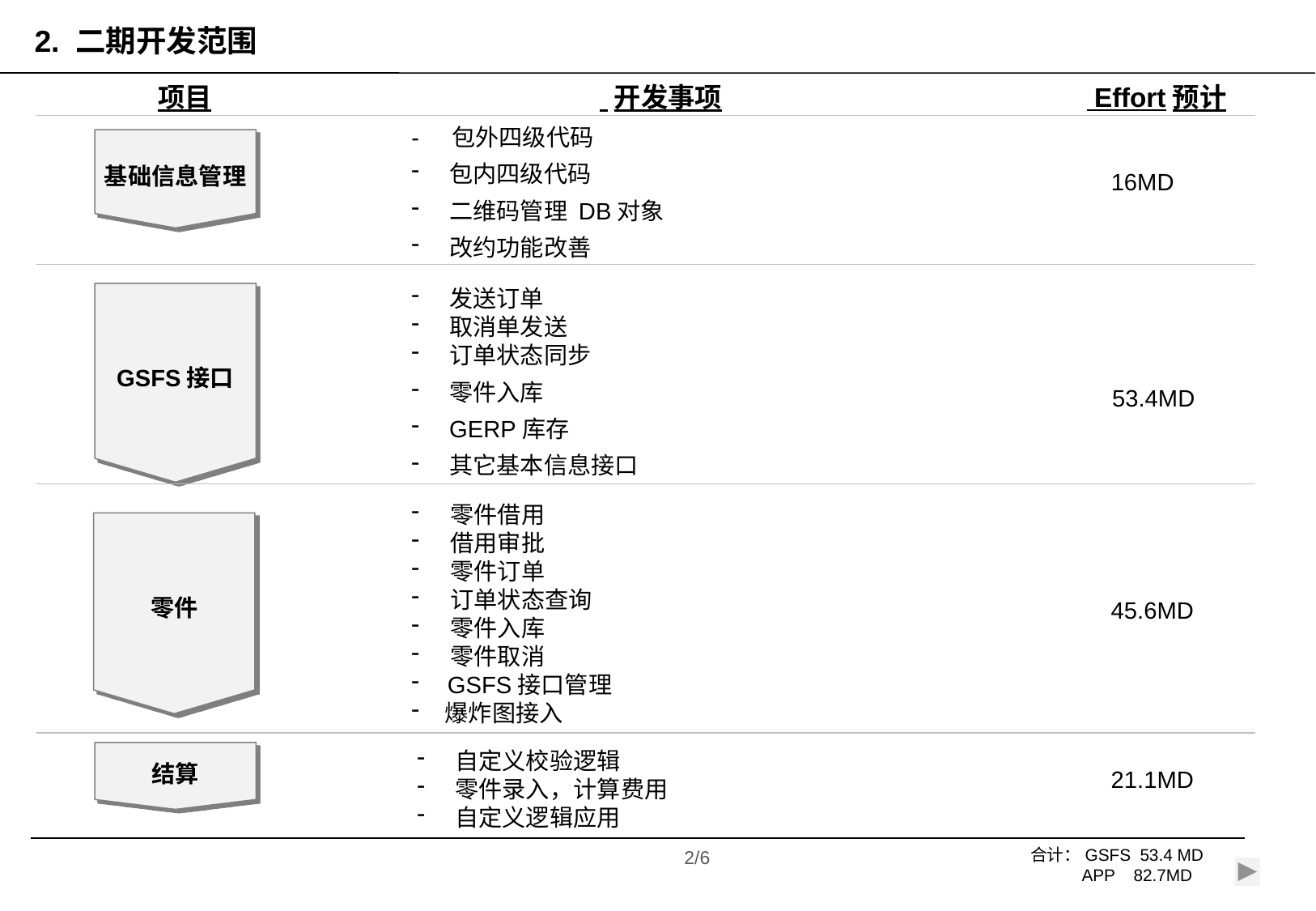

2. 二期开发范围

项目
 开发事项
 Effort预计
基础信息管理
-    包外四级代码
包内四级代码
二维码管理 DB对象
改约功能改善
16MD
发送订单
取消单发送
订单状态同步
零件入库
GERP库存
其它基本信息接口
GSFS接口
53.4MD
  零件借用
  借用审批
  零件订单
  订单状态查询
  零件入库
  零件取消
  GSFS接口管理
 爆炸图接入
零件
45.6MD
结算
自定义校验逻辑
零件录入，计算费用
自定义逻辑应用
21.1MD
合计：GSFS  53.4 MD
           APP    82.7MD
2/6